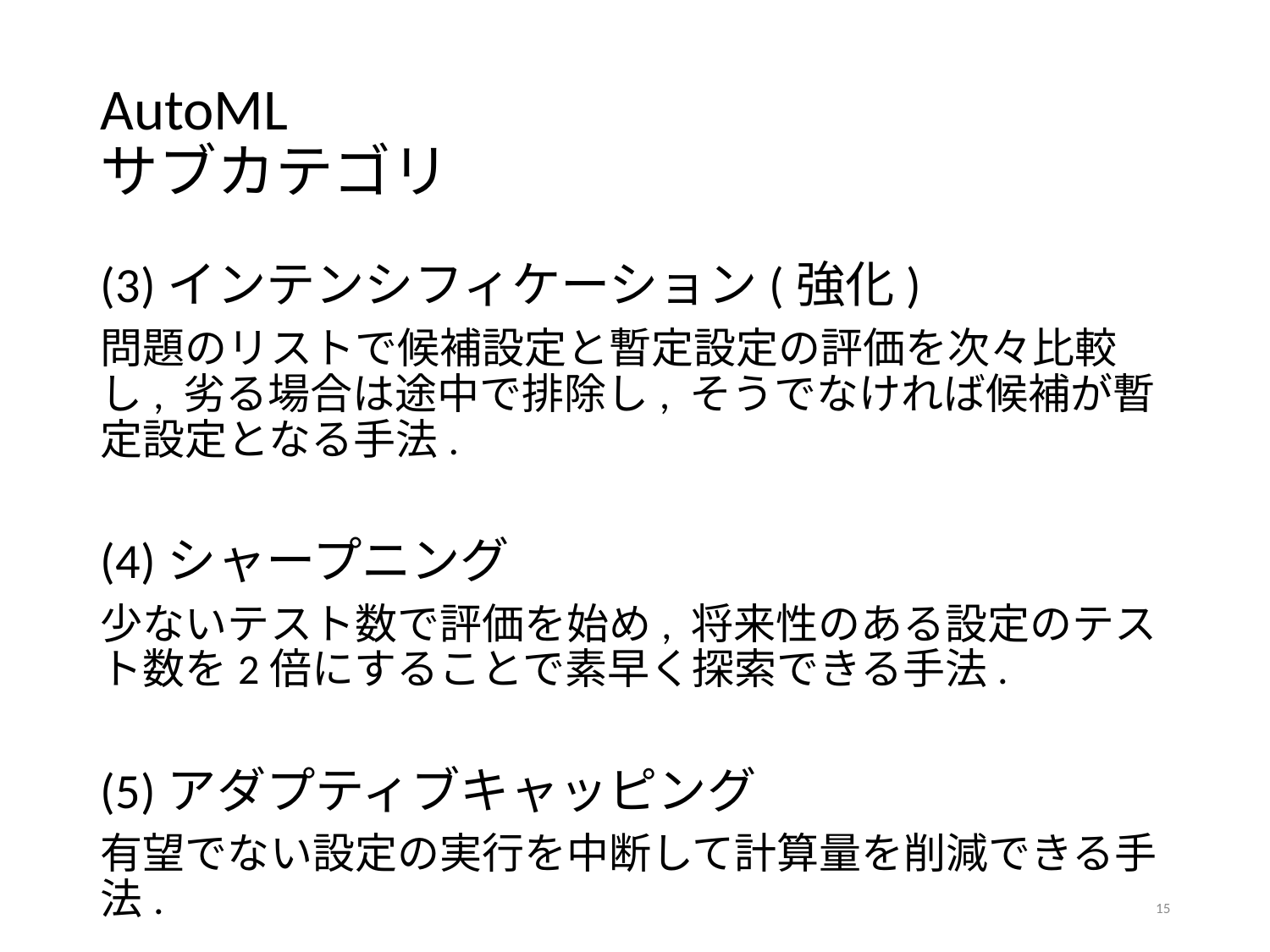

# AutoML サブカテゴリ
(3)インテンシフィケーション(強化)
問題のリストで候補設定と暫定設定の評価を次々比較し, 劣る場合は途中で排除し, そうでなければ候補が暫定設定となる手法.

(4)シャープニング
少ないテスト数で評価を始め, 将来性のある設定のテスト数を2倍にすることで素早く探索できる手法.

(5)アダプティブキャッピング
有望でない設定の実行を中断して計算量を削減できる手法.
15